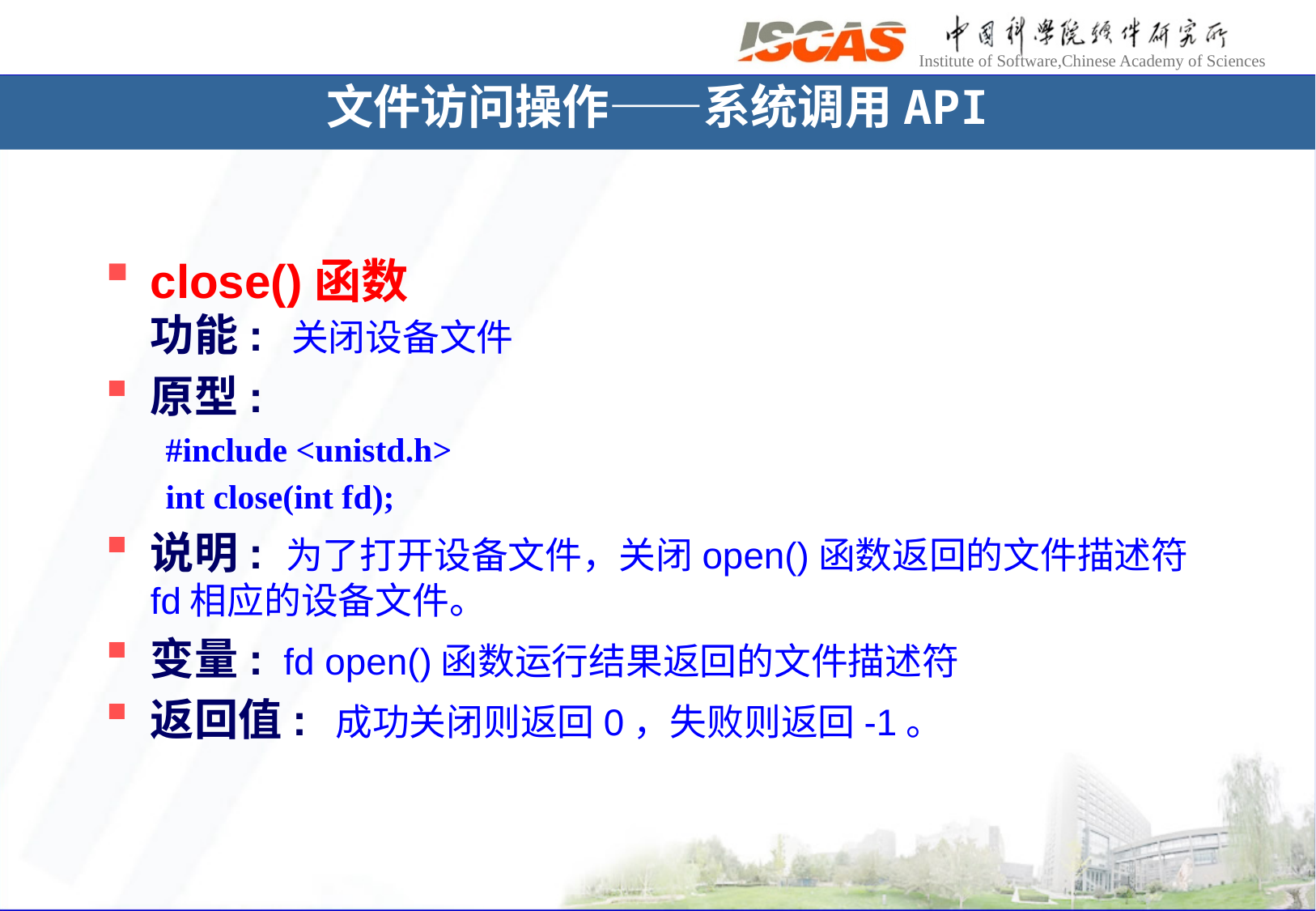

文件访问操作——系统调用API
close()函数
功能: 关闭设备文件
原型:
#include <unistd.h>
int close(int fd);
说明: 为了打开设备文件，关闭open()函数返回的文件描述符fd相应的设备文件。
变量: fd open()函数运行结果返回的文件描述符
返回值: 成功关闭则返回0，失败则返回-1。